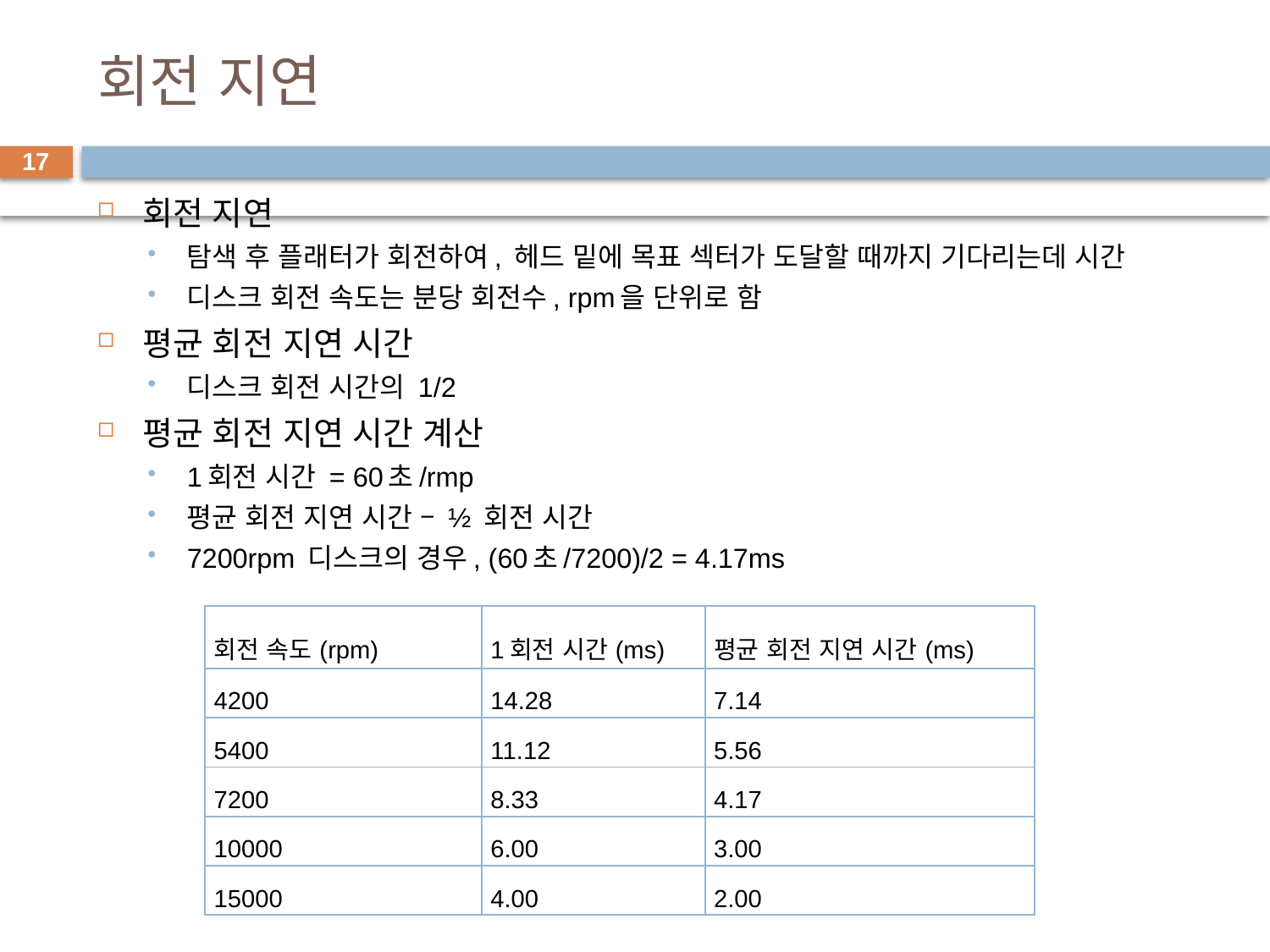

# 회전 지연
17
회전 지연
탐색 후 플래터가 회전하여, 헤드 밑에 목표 섹터가 도달할 때까지 기다리는데 시간
디스크 회전 속도는 분당 회전수, rpm을 단위로 함
평균 회전 지연 시간
디스크 회전 시간의 1/2
평균 회전 지연 시간 계산
1회전 시간 = 60초/rmp
평균 회전 지연 시간 – ½ 회전 시간
7200rpm 디스크의 경우, (60초/7200)/2 = 4.17ms

| 회전 속도(rpm) | 1회전 시간(ms) | 평균 회전 지연 시간(ms) |
| --- | --- | --- |
| 4200 | 14.28 | 7.14 |
| 5400 | 11.12 | 5.56 |
| 7200 | 8.33 | 4.17 |
| 10000 | 6.00 | 3.00 |
| 15000 | 4.00 | 2.00 |